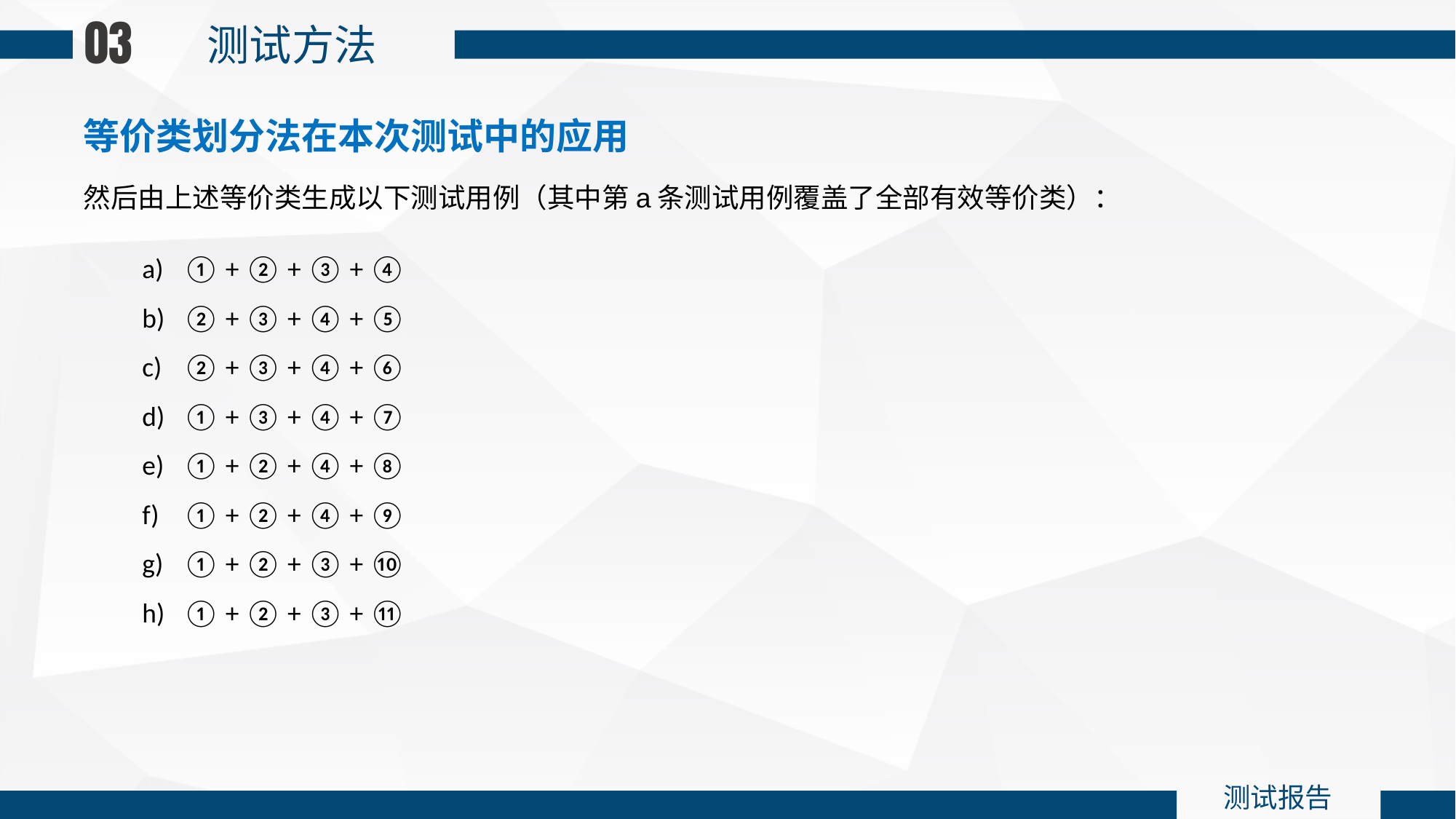

03
测试方法

等价类划分法在本次测试中的应用
然后由上述等价类生成以下测试用例（其中第a条测试用例覆盖了全部有效等价类）：
① + ② + ③ + ④
② + ③ + ④ + ⑤
② + ③ + ④ + ⑥
① + ③ + ④ + ⑦
① + ② + ④ + ⑧
① + ② + ④ + ⑨
① + ② + ③ + ⑩
① + ② + ③ + ⑪

测试报告